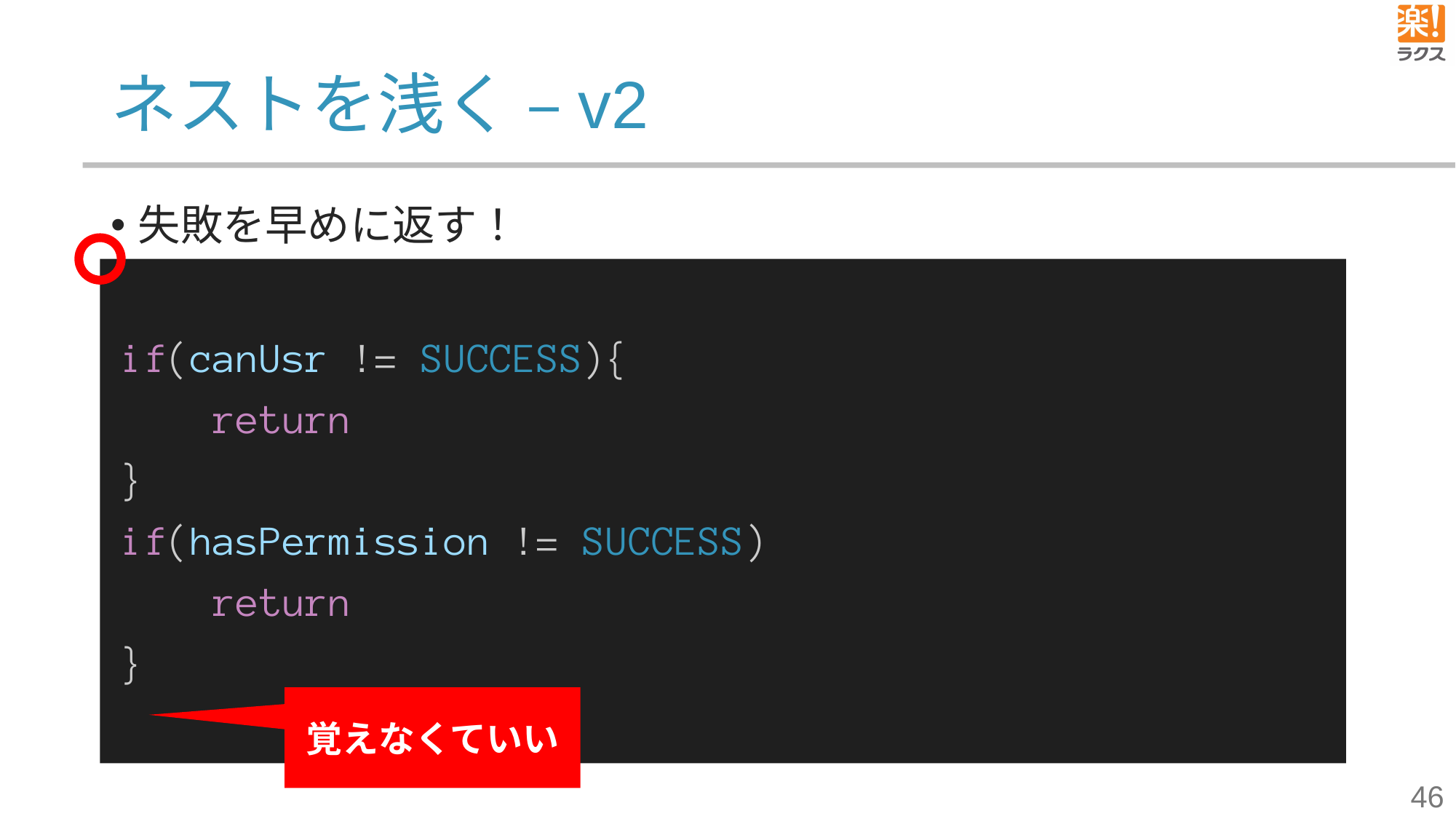

# ネストを浅く –v2
失敗を早めに返す！

if(canUsr != SUCCESS){
    return
}
if(hasPermission != SUCCESS)
    return
}
覚えなくていい
46